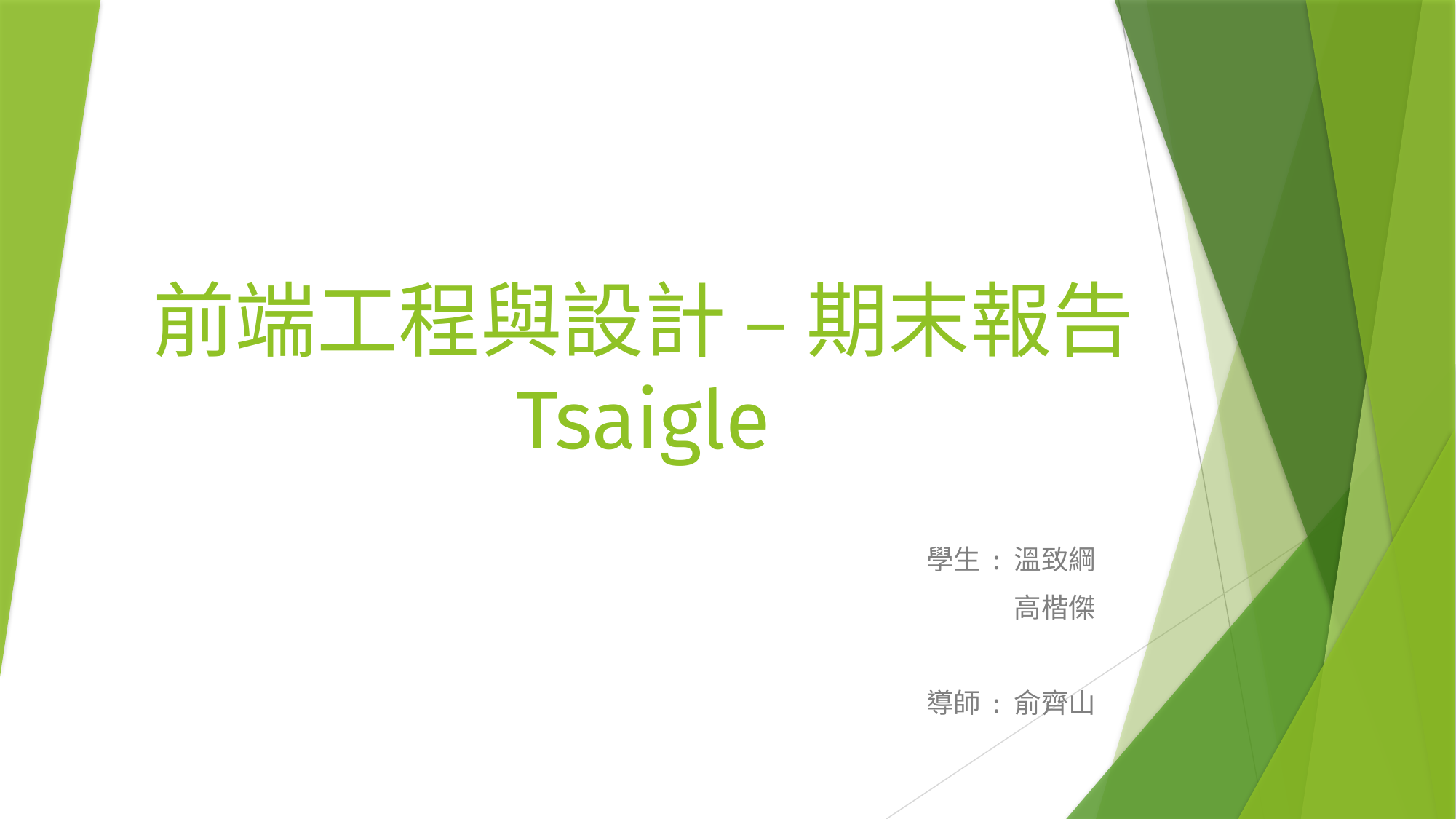

# 前端工程與設計 – 期末報告 Tsaigle
學生 : 溫致綱
高楷傑

導師 : 俞齊山